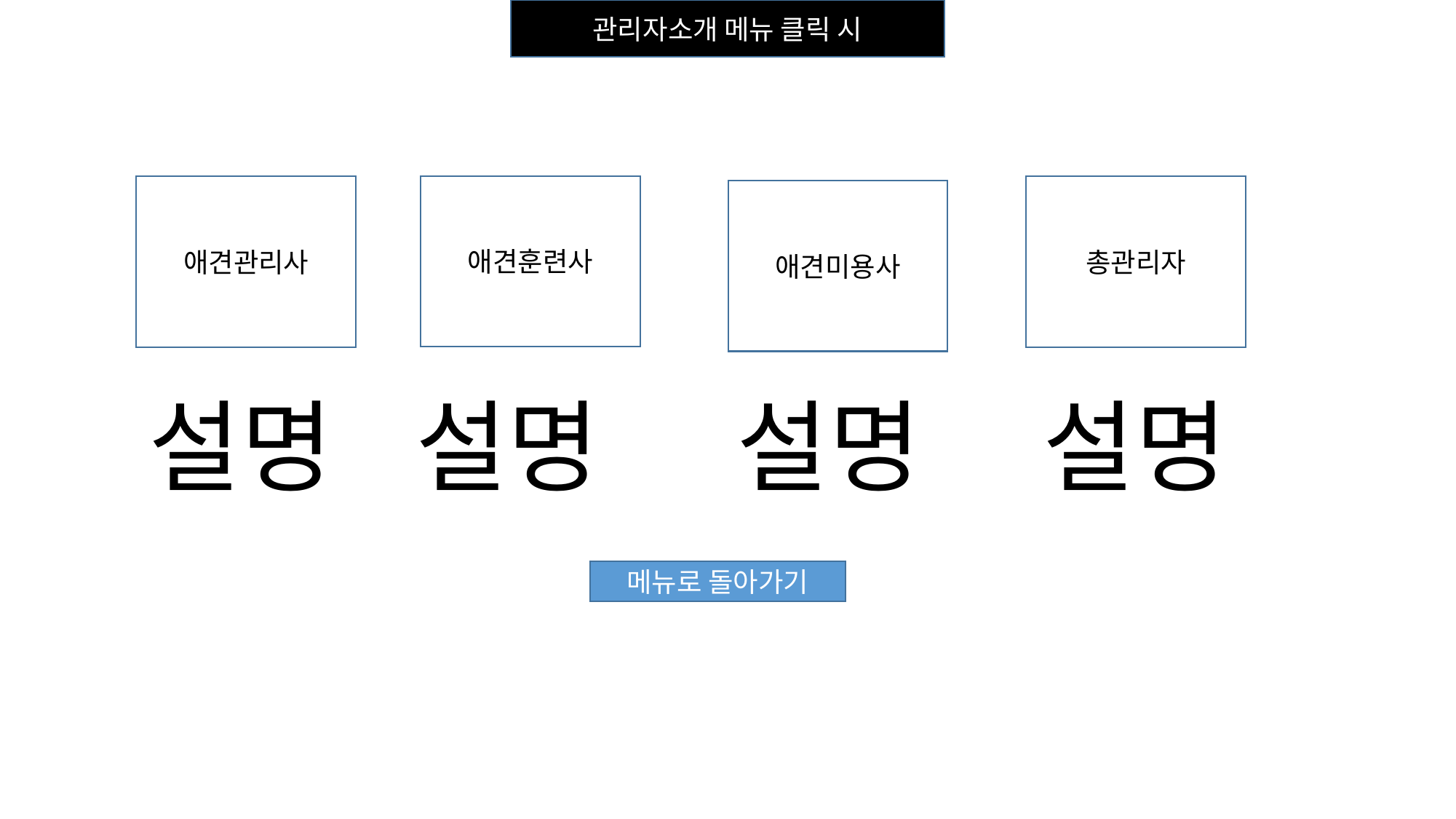

관리자소개 메뉴 클릭 시
애견훈련사
총관리자
애견관리사
애견미용사
설명
설명
설명
설명
메뉴로 돌아가기